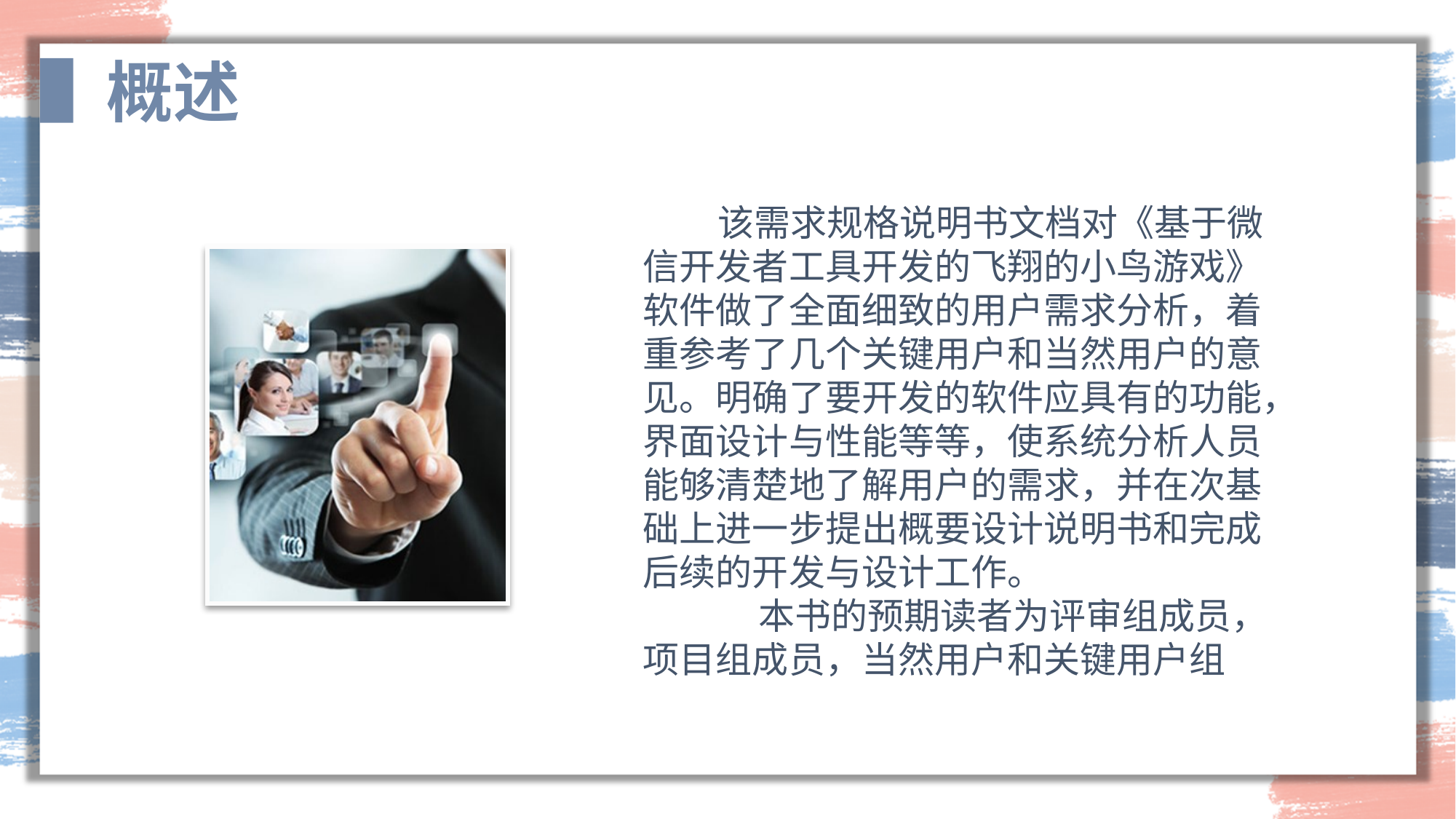

概述

    该需求规格说明书文档对《基于微信开发者工具开发的飞翔的小鸟游戏》软件做了全面细致的用户需求分析，着重参考了几个关键用户和当然用户的意见。明确了要开发的软件应具有的功能，界面设计与性能等等，使系统分析人员能够清楚地了解用户的需求，并在次基础上进一步提出概要设计说明书和完成后续的开发与设计工作。
         本书的预期读者为评审组成员，项目组成员，当然用户和关键用户组